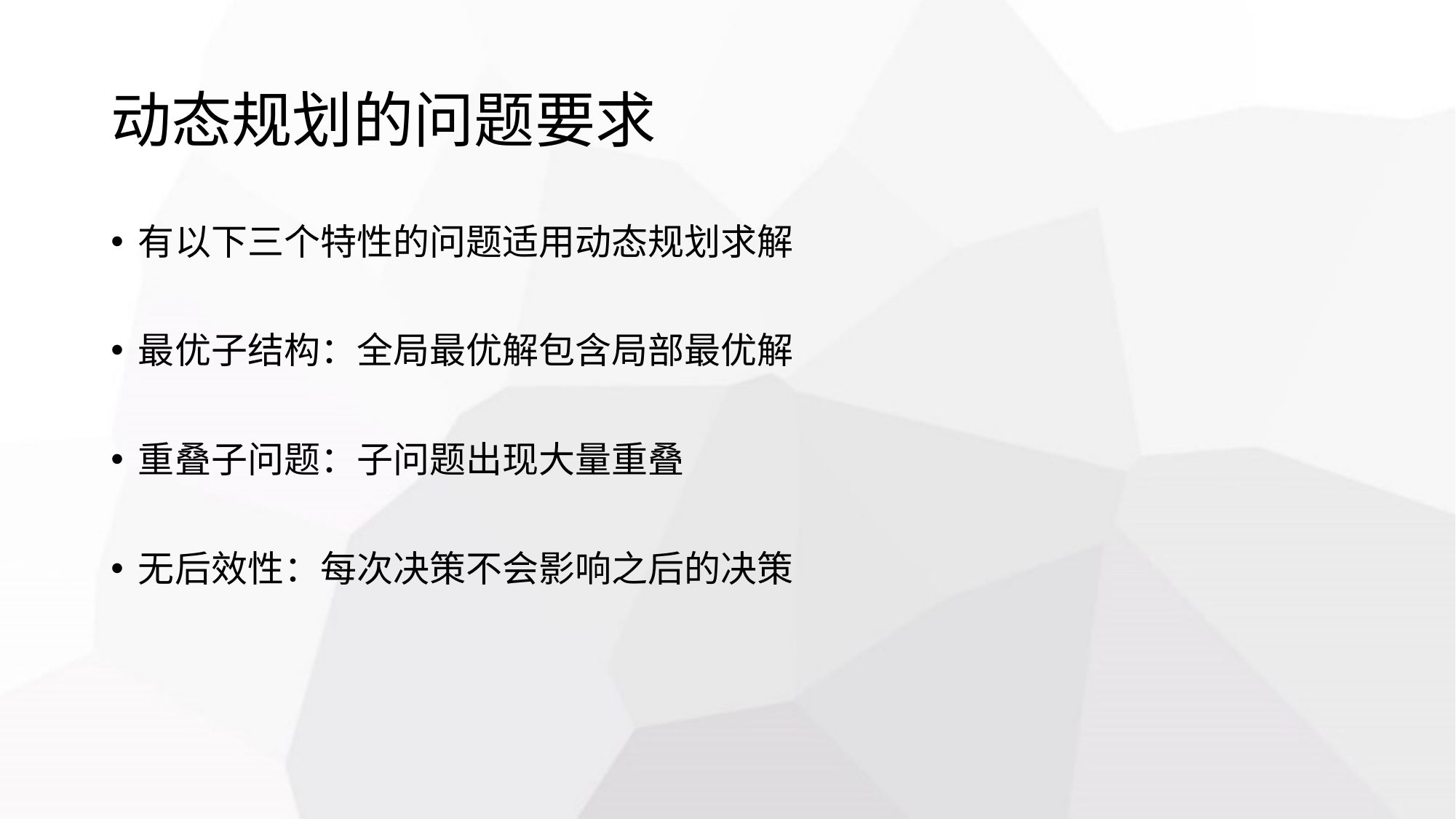

# 动态规划的问题要求
有以下三个特性的问题适用动态规划求解

最优子结构：全局最优解包含局部最优解

重叠子问题：子问题出现大量重叠

无后效性：每次决策不会影响之后的决策